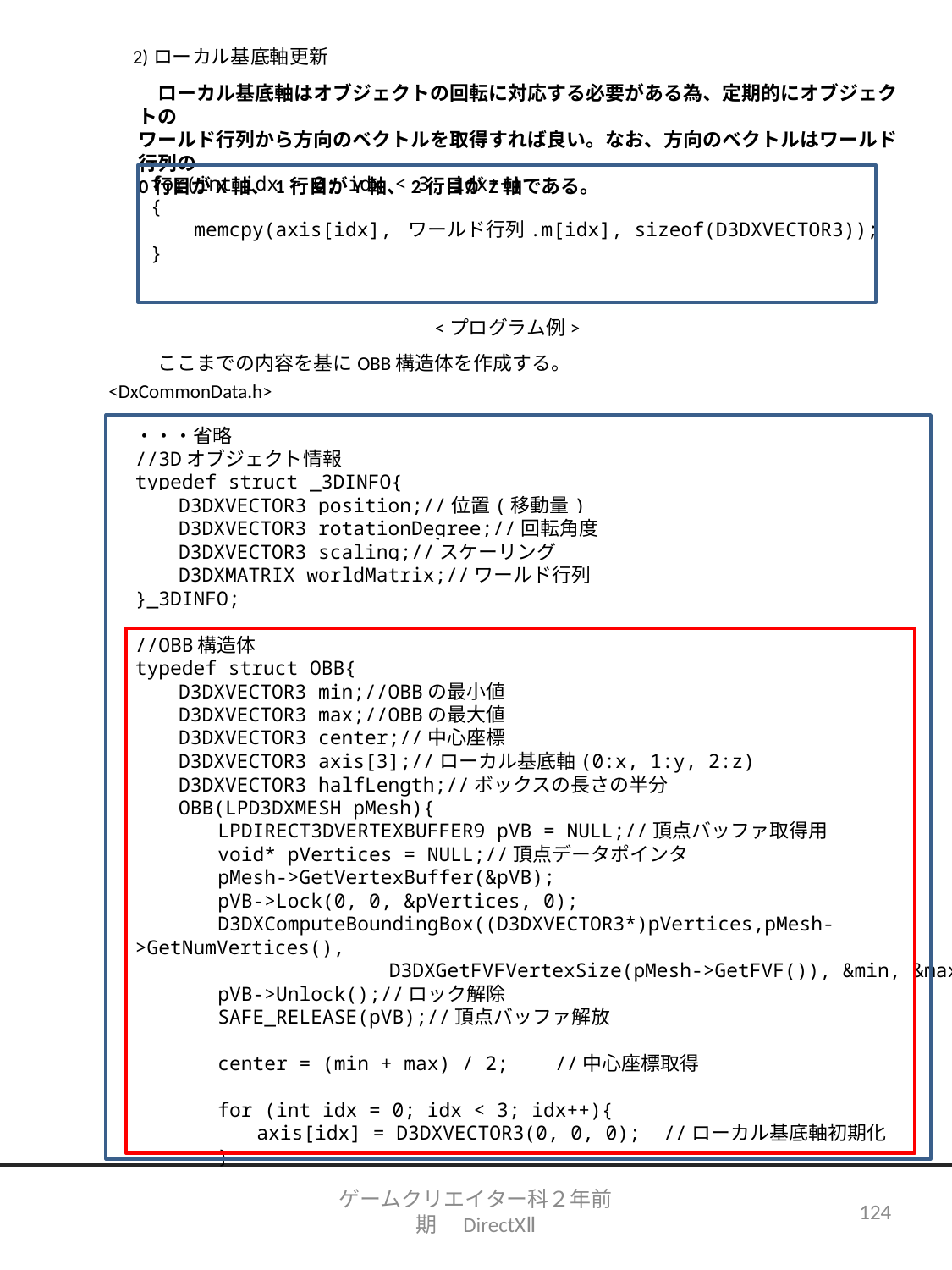

2)ローカル基底軸更新
　ローカル基底軸はオブジェクトの回転に対応する必要がある為、定期的にオブジェクトの
ワールド行列から方向のベクトルを取得すれば良い。なお、方向のベクトルはワールド行列の
0行目がX軸、1行目がY軸、2行目がZ軸である。
for(int idx = 0; idx < 3; idx++)
{
　　memcpy(axis[idx], ワールド行列.m[idx], sizeof(D3DXVECTOR3));
}

<プログラム例>
　ここまでの内容を基にOBB構造体を作成する。
<DxCommonData.h>

・・・省略
//3Dオブジェクト情報
typedef struct _3DINFO{
　　D3DXVECTOR3 position;//位置(移動量)
　　D3DXVECTOR3 rotationDegree;//回転角度
　　D3DXVECTOR3 scaling;//スケーリング
　　D3DXMATRIX worldMatrix;//ワールド行列
}_3DINFO;

//OBB構造体
typedef struct OBB{
　　D3DXVECTOR3 min;//OBBの最小値
　　D3DXVECTOR3 max;//OBBの最大値
　　D3DXVECTOR3 center;//中心座標
　　D3DXVECTOR3 axis[3];//ローカル基底軸(0:x, 1:y, 2:z)
　　D3DXVECTOR3 halfLength;//ボックスの長さの半分
　　OBB(LPD3DXMESH pMesh){
　　　　LPDIRECT3DVERTEXBUFFER9 pVB = NULL;//頂点バッファ取得用
　　　　void* pVertices = NULL;//頂点データポインタ
　　　　pMesh->GetVertexBuffer(&pVB);
　　　　pVB->Lock(0, 0, &pVertices, 0);
　　　　D3DXComputeBoundingBox((D3DXVECTOR3*)pVertices,pMesh->GetNumVertices(),
　　　　		D3DXGetFVFVertexSize(pMesh->GetFVF()), &min, &max);
　　　　pVB->Unlock();//ロック解除
　　　　SAFE_RELEASE(pVB);//頂点バッファ解放

　　　　center = (min + max) / 2;    //中心座標取得

　　　　for (int idx = 0; idx < 3; idx++){
　　　　　　axis[idx] = D3DXVECTOR3(0, 0, 0);  //ローカル基底軸初期化
　　　　}

ゲームクリエイター科２年前期　DirectXⅡ
124